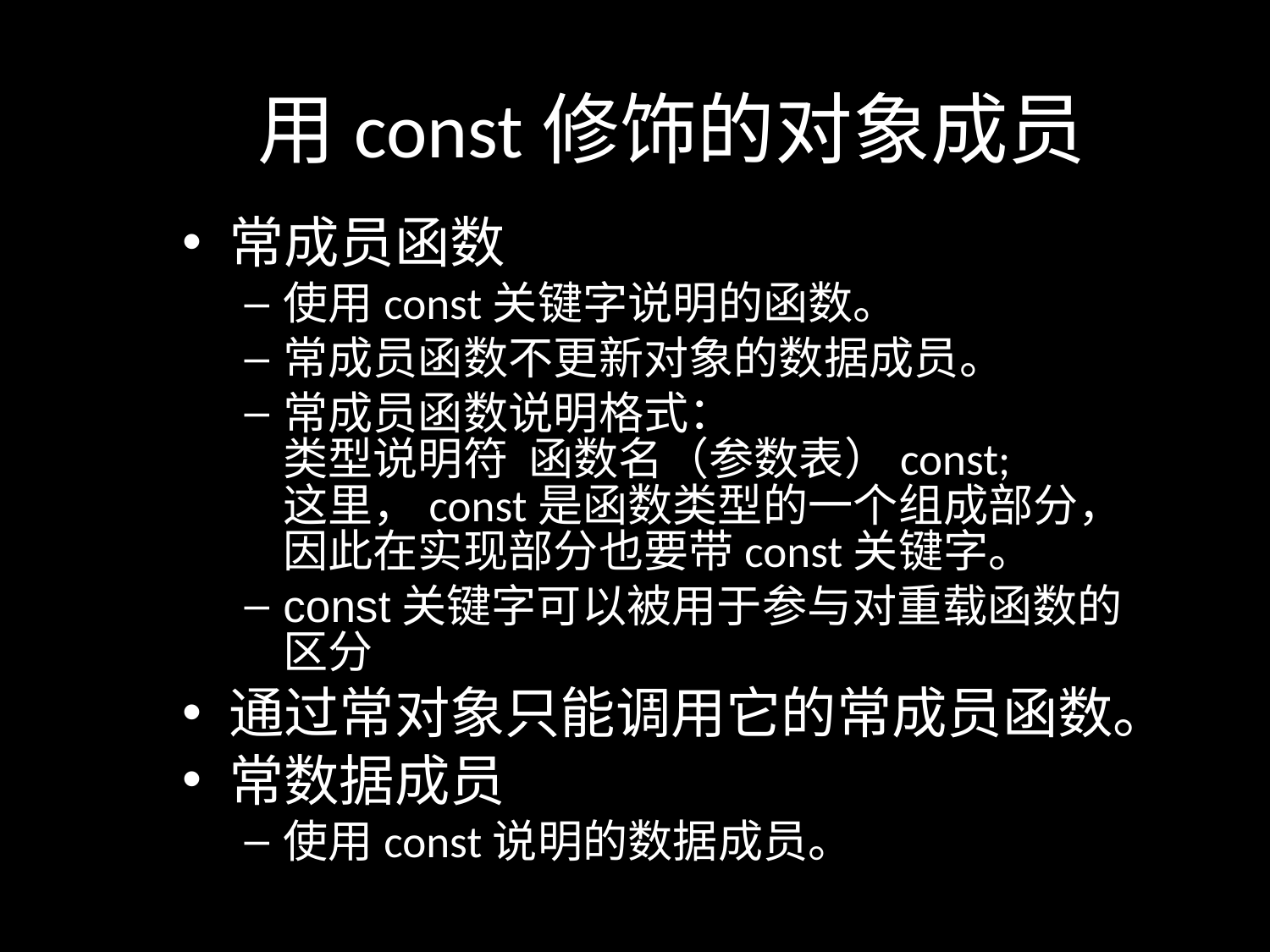

# 用const修饰的对象成员
常成员函数
使用const关键字说明的函数。
常成员函数不更新对象的数据成员。
常成员函数说明格式：
类型说明符  函数名（参数表）const;
这里，const是函数类型的一个组成部分，因此在实现部分也要带const关键字。
const关键字可以被用于参与对重载函数的区分
通过常对象只能调用它的常成员函数。
常数据成员
使用const说明的数据成员。